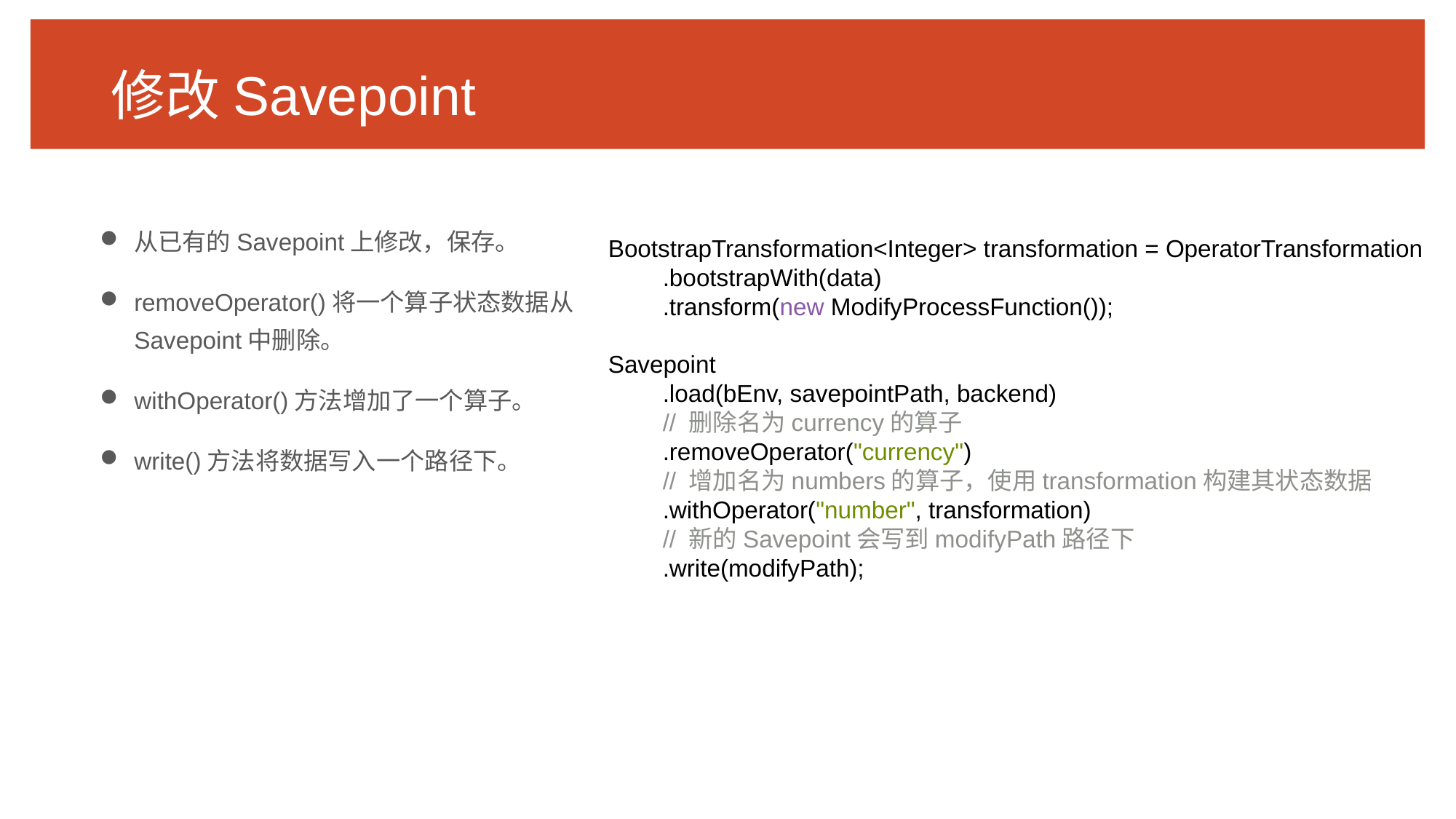

# 修改Savepoint
从已有的Savepoint上修改，保存。
removeOperator()将一个算子状态数据从Savepoint中删除。
withOperator()方法增加了一个算子。
write()方法将数据写入一个路径下。
BootstrapTransformation<Integer> transformation = OperatorTransformation
.bootstrapWith(data)
.transform(new ModifyProcessFunction());

Savepoint
.load(bEnv, savepointPath, backend)
// 删除名为currency的算子
.removeOperator("currency")
// 增加名为numbers的算子，使用transformation构建其状态数据
.withOperator("number", transformation)
// 新的Savepoint会写到modifyPath路径下
.write(modifyPath);